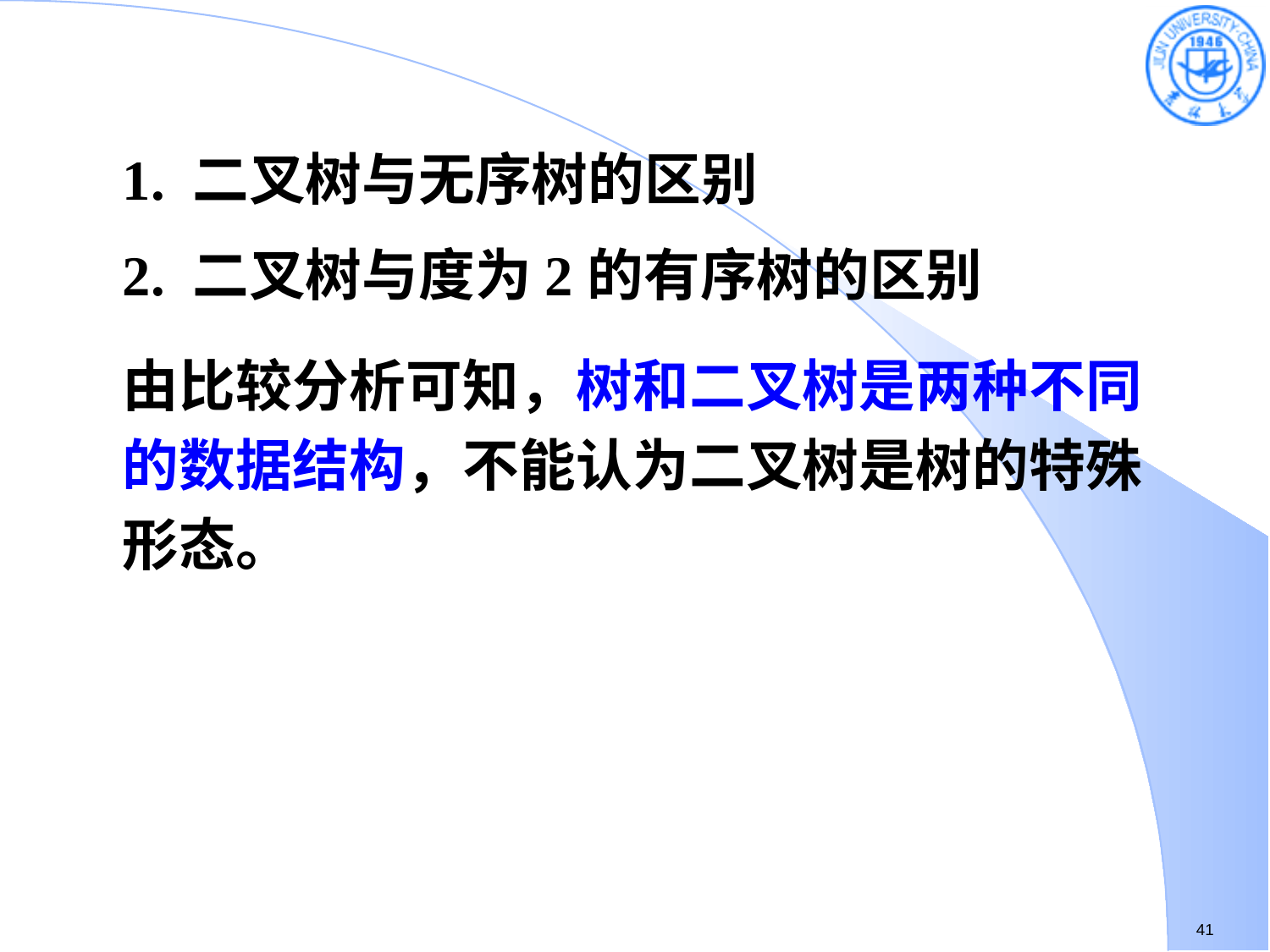

1. 二叉树与无序树的区别
2. 二叉树与度为2的有序树的区别
由比较分析可知，树和二叉树是两种不同的数据结构，不能认为二叉树是树的特殊形态。